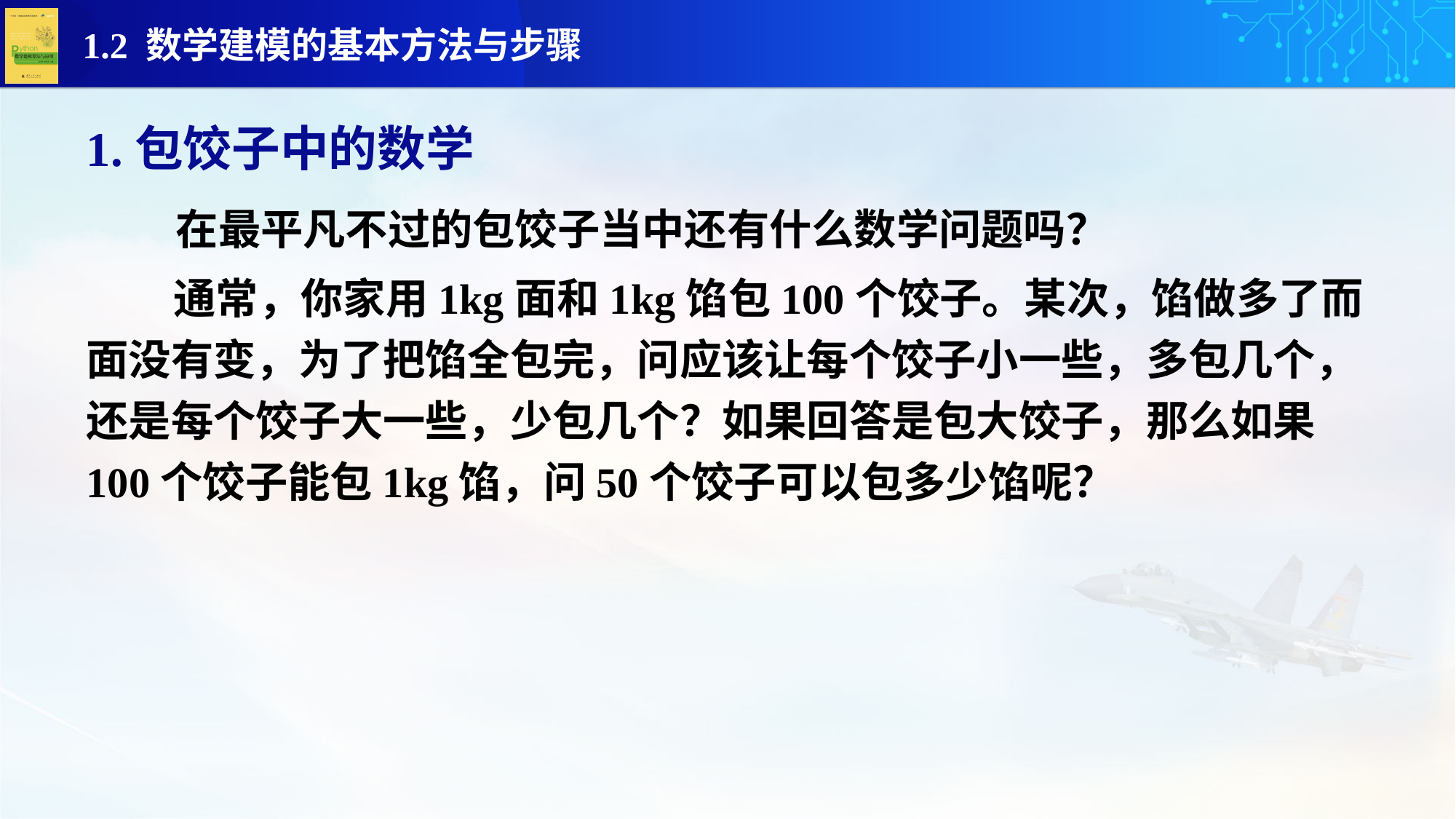

1.包饺子中的数学
        在最平凡不过的包饺子当中还有什么数学问题吗？

        通常，你家用1kg面和1kg馅包100个饺子。某次，馅做多了而面没有变，为了把馅全包完，问应该让每个饺子小一些，多包几个，还是每个饺子大一些，少包几个？如果回答是包大饺子，那么如果100个饺子能包1kg馅，问50个饺子可以包多少馅呢？